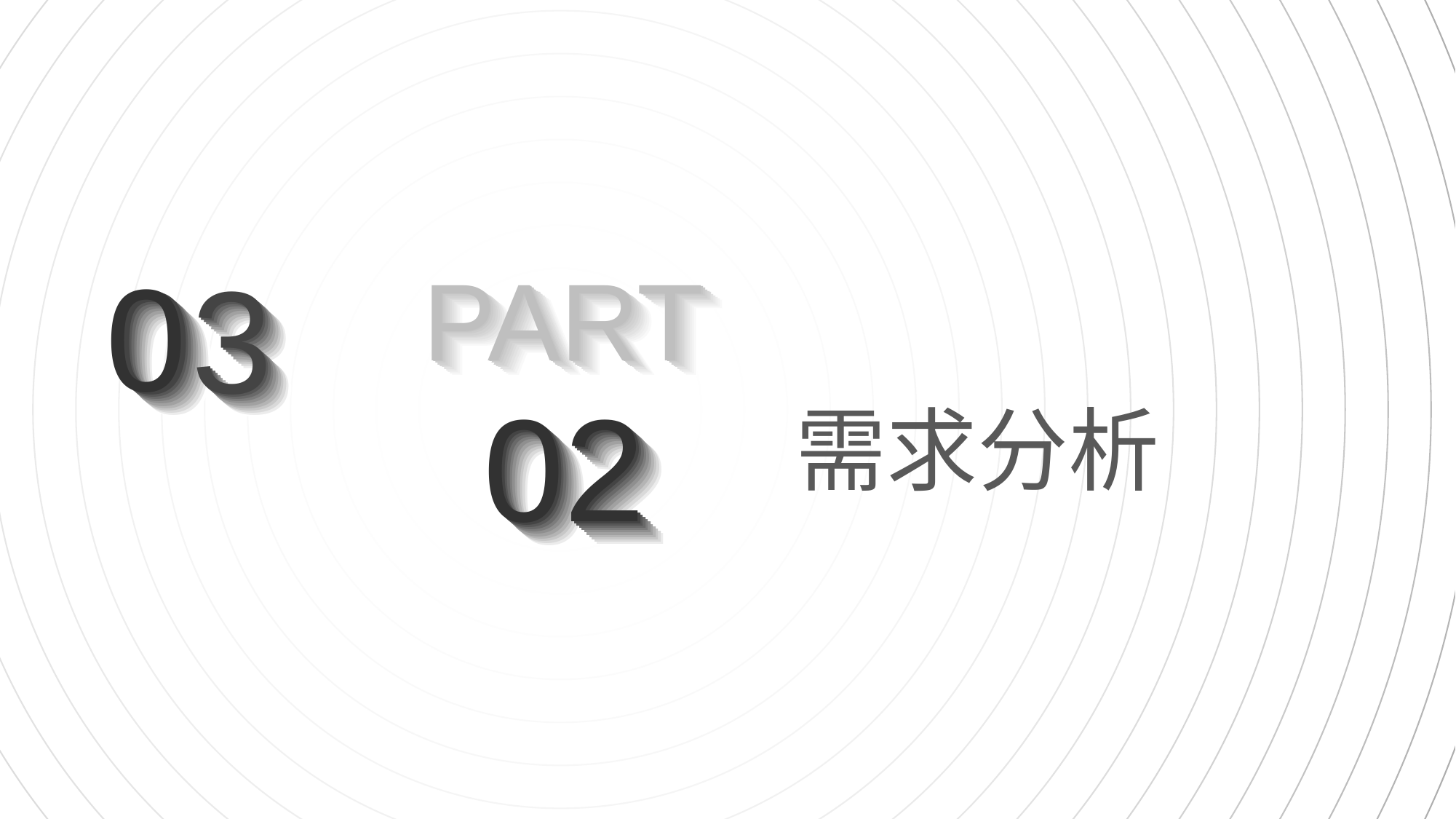

0
03
03
03
03
03
03
03
03
03
03
03
PART
PART
PART
PART
PART
PART
PART
PART
PART
PART
PART
PART
需求分析
02
02
02
02
02
02
02
02
02
02
02
02